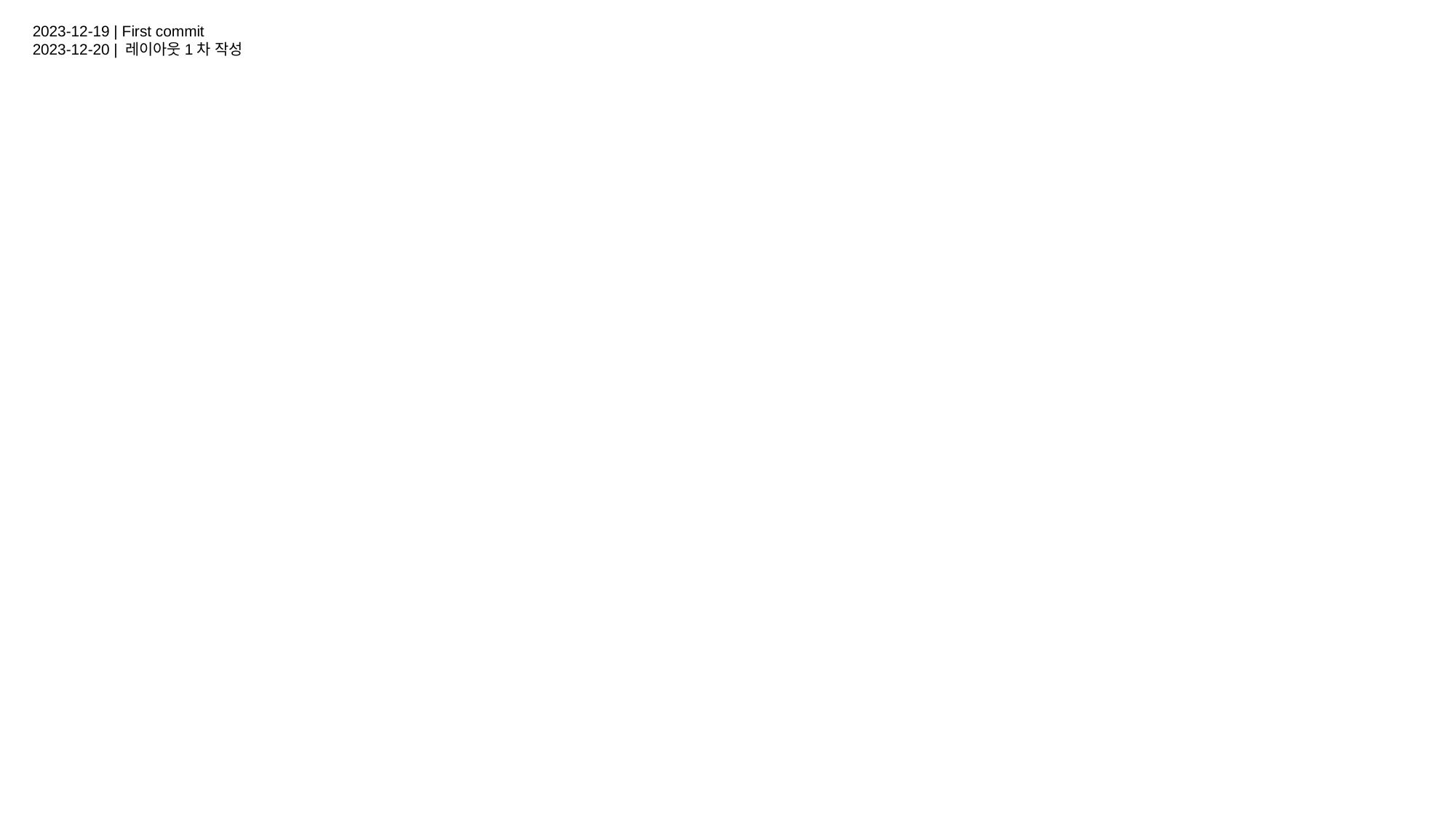

2023-12-19 | First commit
2023-12-20 | 레이아웃1차 작성